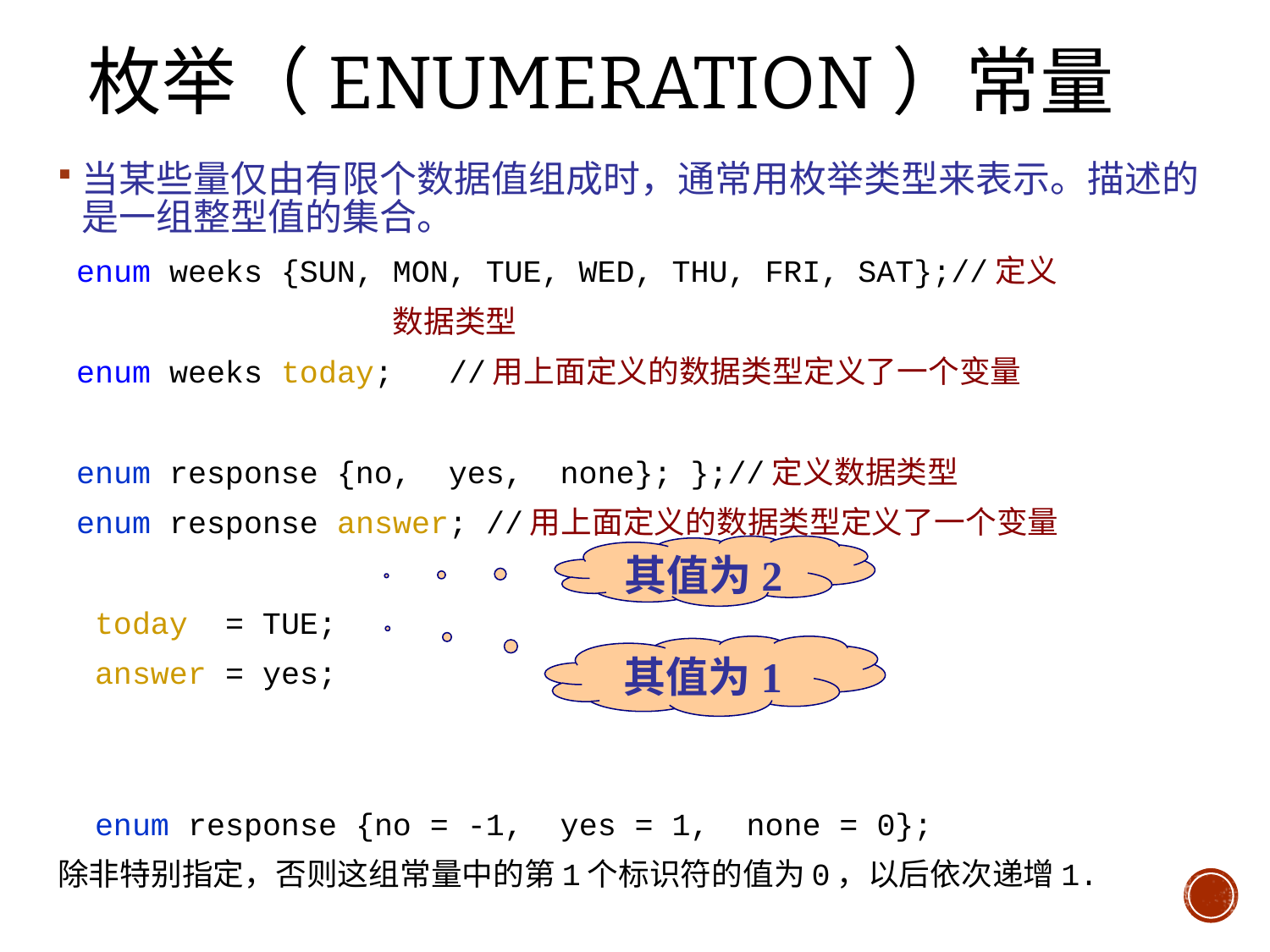

# 枚举（Enumeration）常量
当某些量仅由有限个数据值组成时，通常用枚举类型来表示。描述的是一组整型值的集合。
 enum weeks {SUN, MON, TUE, WED, THU, FRI, SAT};//定义
                                               数据类型
 enum weeks today;   //用上面定义的数据类型定义了一个变量

 enum response {no,  yes,  none}; };//定义数据类型
 enum response answer; //用上面定义的数据类型定义了一个变量

  today  = TUE;
  answer = yes;

  enum response {no = -1,  yes = 1,  none = 0};
除非特别指定，否则这组常量中的第1个标识符的值为0，以后依次递增1.
其值为2
其值为1

26